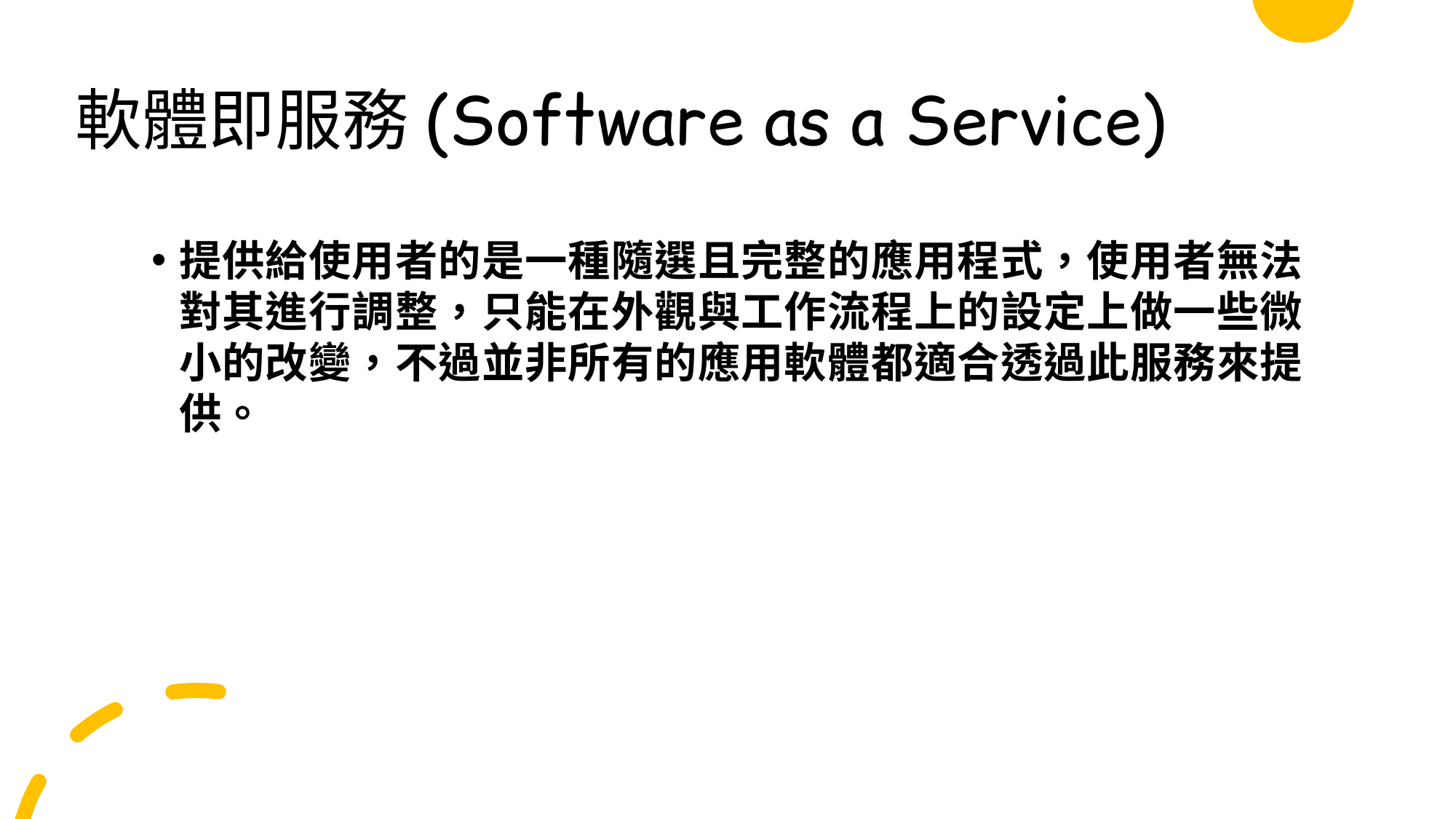

# 軟體即服務(Software as a Service)
提供給使用者的是一種隨選且完整的應用程式，使用者無法對其進行調整，只能在外觀與工作流程上的設定上做一些微小的改變，不過並非所有的應用軟體都適合透過此服務來提供。